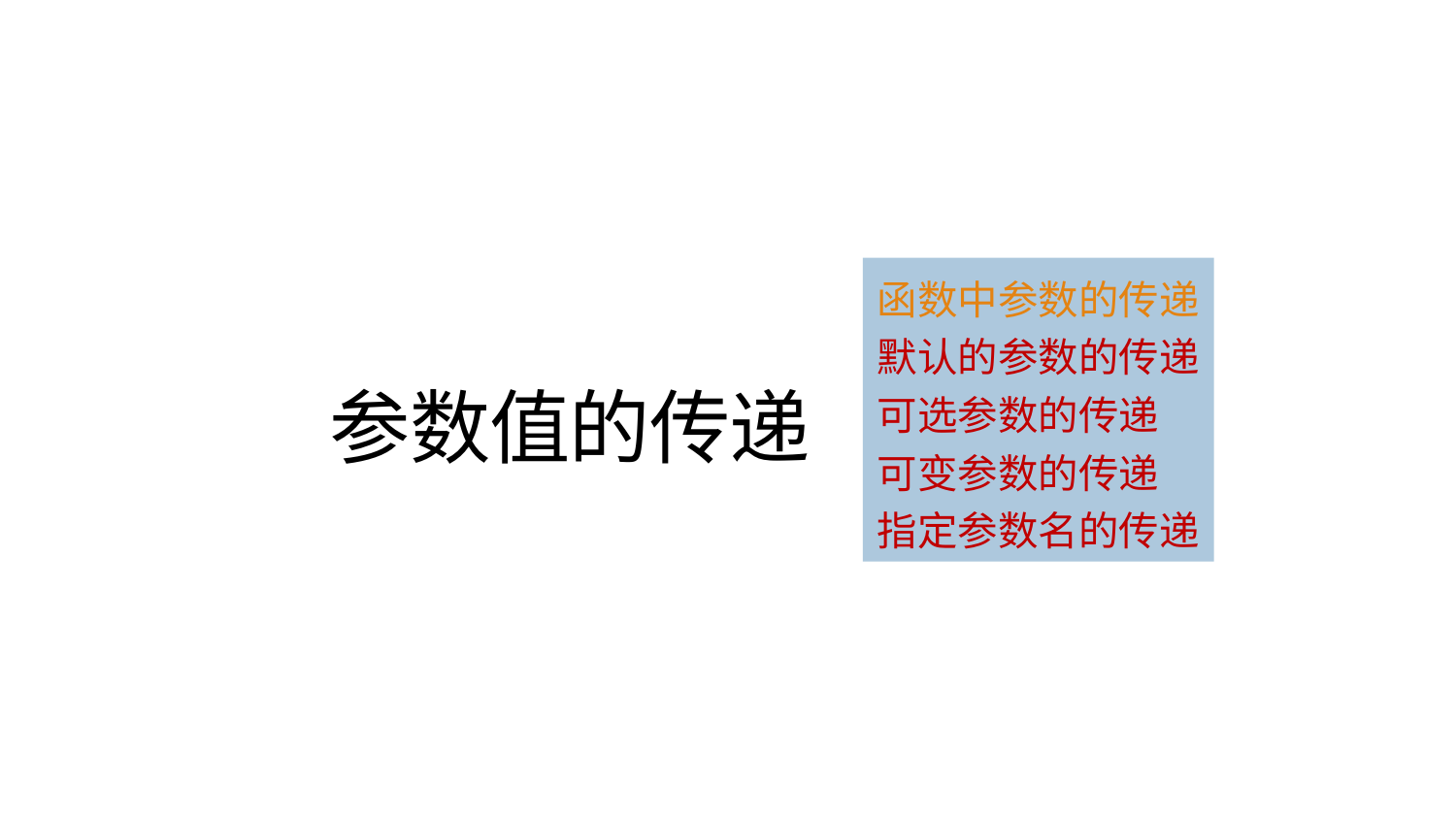

函数中参数的传递
默认的参数的传递
可选参数的传递
可变参数的传递
指定参数名的传递
# 参数值的传递